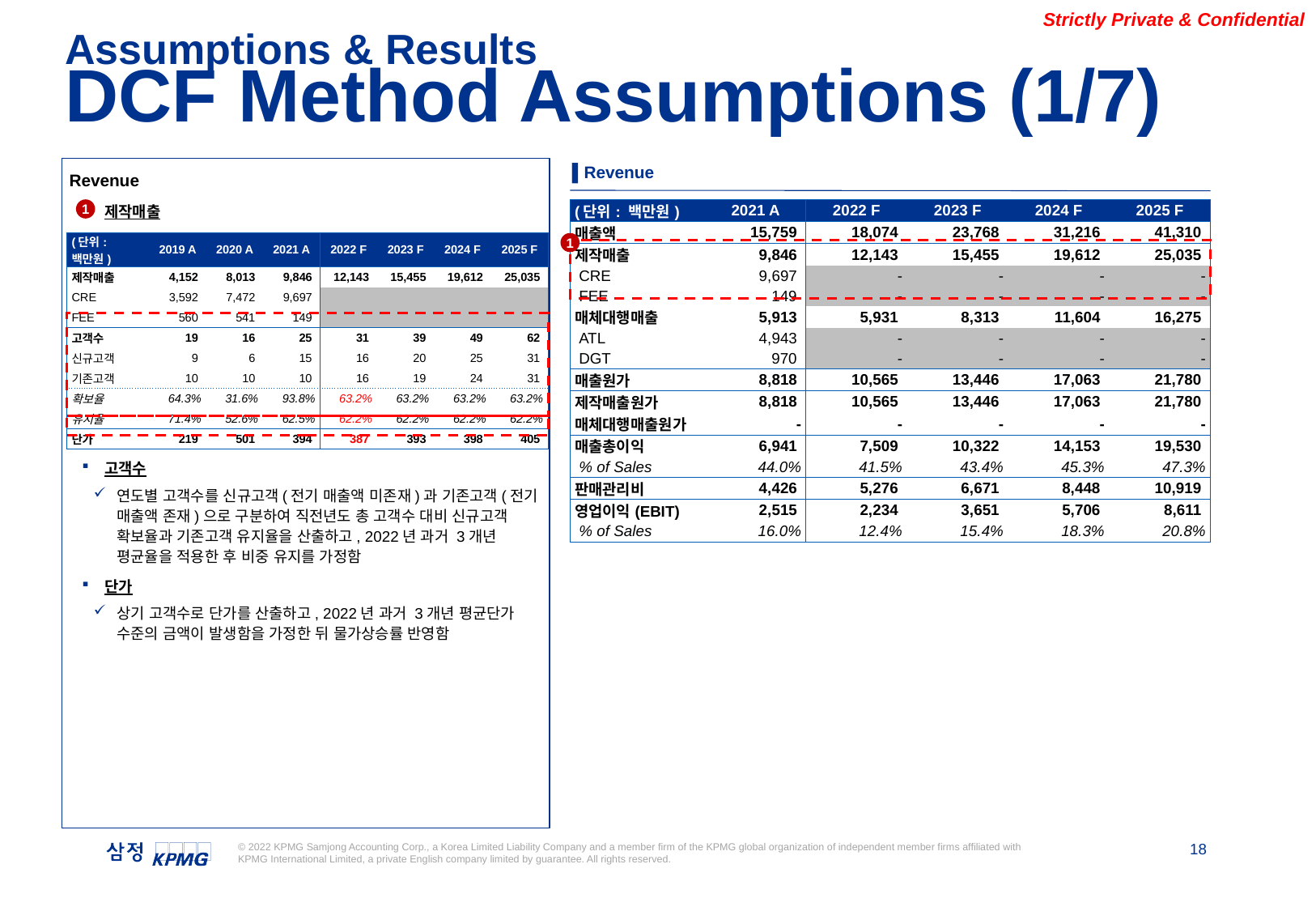

Assumptions & Results
DCF Method Assumptions (1/7)
▌Revenue

Revenue
제작매출

고객수
연도별 고객수를 신규고객(전기 매출액 미존재)과 기존고객(전기 매출액 존재)으로 구분하여 직전년도 총 고객수 대비 신규고객 확보율과 기존고객 유지율을 산출하고, 2022년 과거 3개년 평균율을 적용한 후 비중 유지를 가정함
단가
상기 고객수로 단가를 산출하고, 2022년 과거 3개년 평균단가 수준의 금액이 발생함을 가정한 뒤 물가상승률 반영함

1
| (단위: 백만원) | 2021 A | 2022 F | 2023 F | 2024 F | 2025 F |
| --- | --- | --- | --- | --- | --- |
| 매출액 | 15,759 | 18,074 | 23,768 | 31,216 | 41,310 |
| 제작매출 | 9,846 | 12,143 | 15,455 | 19,612 | 25,035 |
| CRE | 9,697 | - | - | - | - |
| FEE | 149 | - | - | - | - |
| 매체대행매출 | 5,913 | 5,931 | 8,313 | 11,604 | 16,275 |
| ATL | 4,943 | - | - | - | - |
| DGT | 970 | - | - | - | - |
| 매출원가 | 8,818 | 10,565 | 13,446 | 17,063 | 21,780 |
| 제작매출원가 | 8,818 | 10,565 | 13,446 | 17,063 | 21,780 |
| 매체대행매출원가 | - | - | - | - | - |
| 매출총이익 | 6,941 | 7,509 | 10,322 | 14,153 | 19,530 |
| % of Sales | 44.0% | 41.5% | 43.4% | 45.3% | 47.3% |
| 판매관리비 | 4,426 | 5,276 | 6,671 | 8,448 | 10,919 |
| 영업이익(EBIT) | 2,515 | 2,234 | 3,651 | 5,706 | 8,611 |
| % of Sales | 16.0% | 12.4% | 15.4% | 18.3% | 20.8% |
| (단위: 백만원) | 2019 A | 2020 A | 2021 A | 2022 F | 2023 F | 2024 F | 2025 F |
| --- | --- | --- | --- | --- | --- | --- | --- |
| 제작매출 | 4,152 | 8,013 | 9,846 | 12,143 | 15,455 | 19,612 | 25,035 |
| CRE | 3,592 | 7,472 | 9,697 |  |  |  |  |
| FEE | 560 | 541 | 149 |  |  |  |  |
| 고객수 | 19 | 16 | 25 | 31 | 39 | 49 | 62 |
| 신규고객 | 9 | 6 | 15 | 16 | 20 | 25 | 31 |
| 기존고객 | 10 | 10 | 10 | 16 | 19 | 24 | 31 |
| 확보율 | 64.3% | 31.6% | 93.8% | 63.2% | 63.2% | 63.2% | 63.2% |
| 유지율 | 71.4% | 52.6% | 62.5% | 62.2% | 62.2% | 62.2% | 62.2% |
| 단가 | 219 | 501 | 394 | 387 | 393 | 398 | 405 |
1